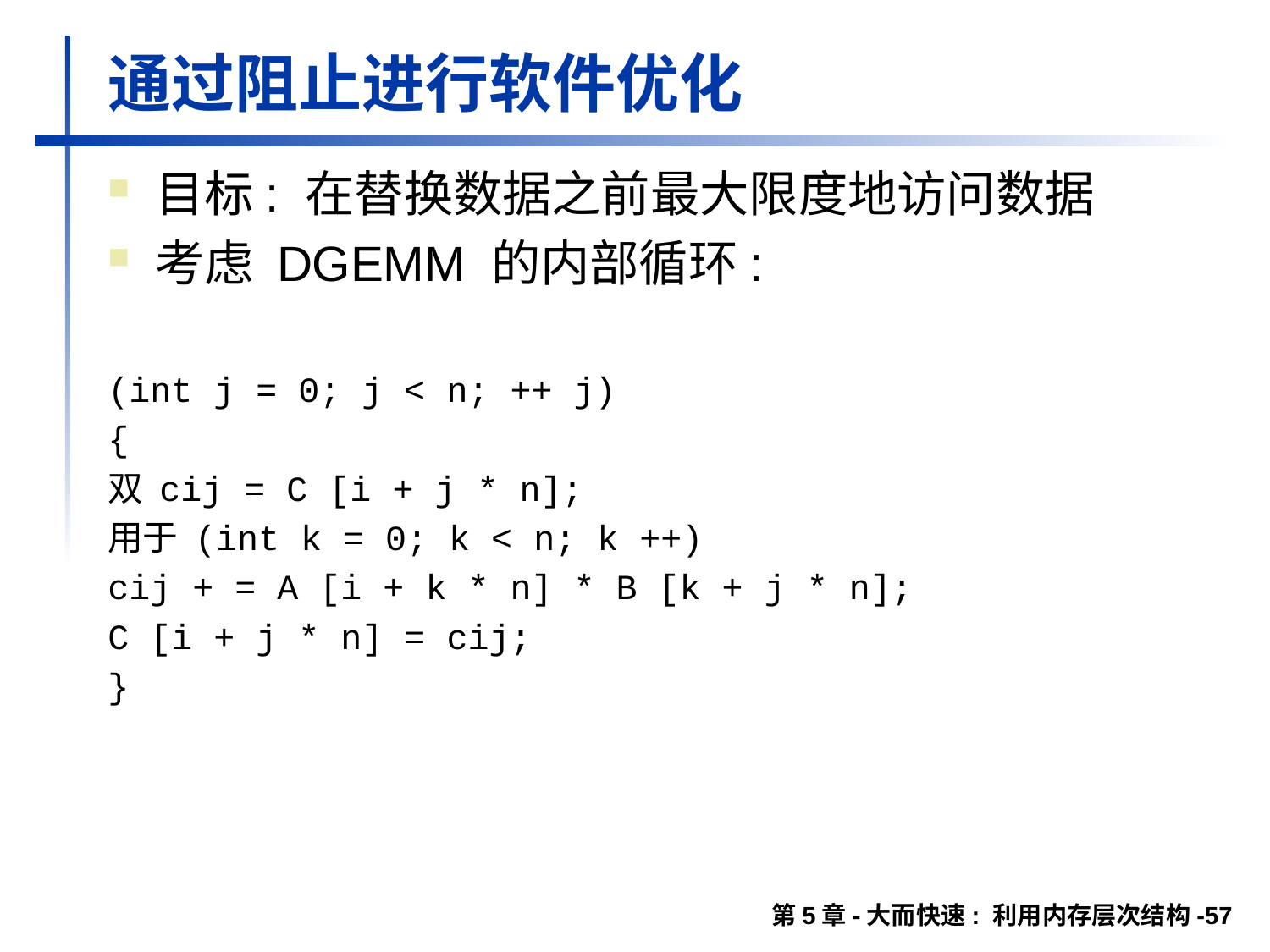

# 通过阻止进行软件优化
目标: 在替换数据之前最大限度地访问数据
考虑 DGEMM 的内部循环:

(int j = 0; j < n; ++ j)
{
双 cij = C [i + j * n];
用于 (int k = 0; k < n; k ++)
cij + = A [i + k * n] * B [k + j * n];
C [i + j * n] = cij;
}
第5章-大而快速: 利用内存层次结构-57